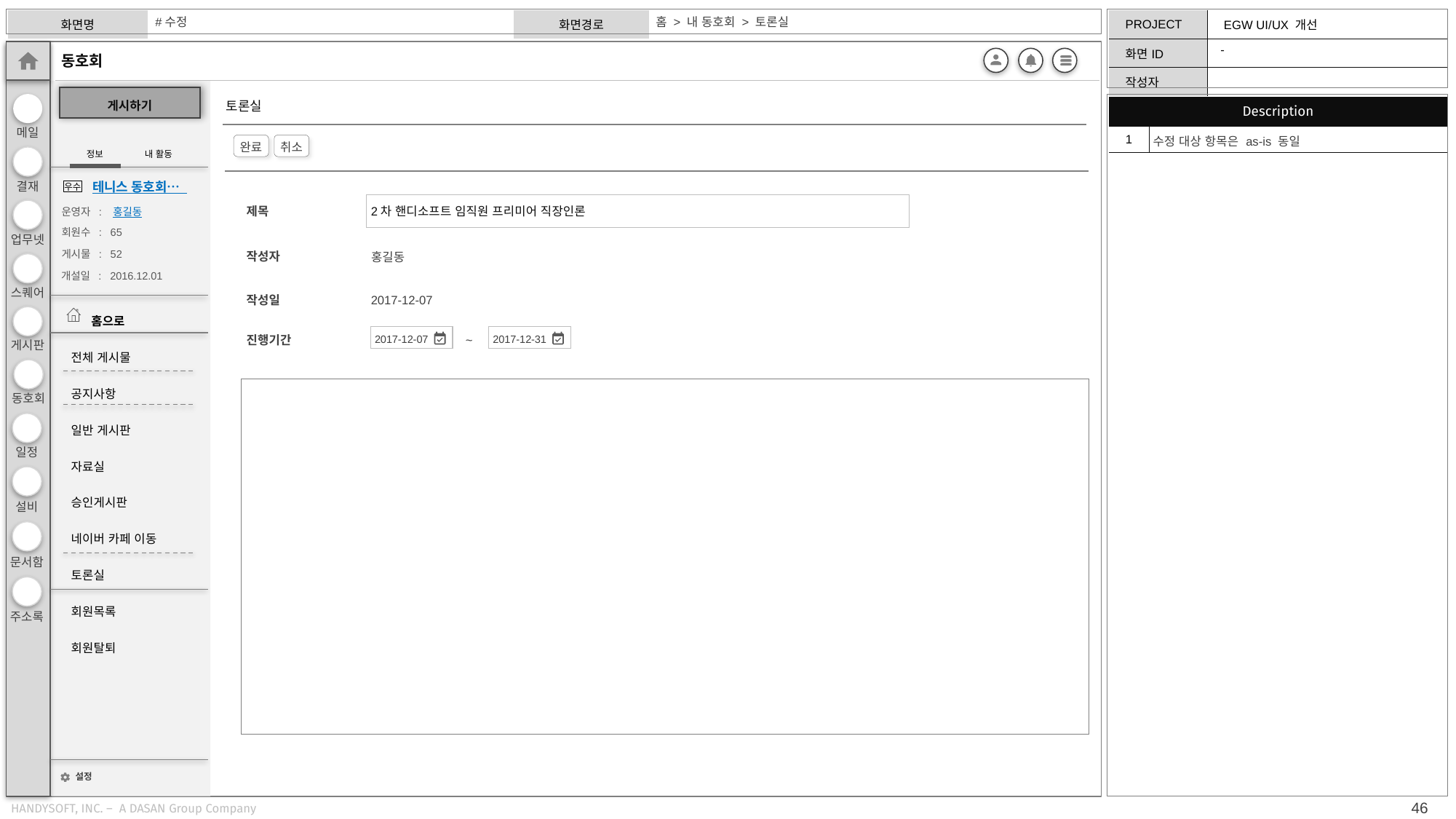

홈 > 내 동호회 > 토론실
#수정
-
| Description |  |
| --- | --- |
| 1 | 수정 대상 항목은 as-is 동일 |
토론실
완료
취소
2차 핸디소프트 임직원 프리미어 직장인론
제목
작성자
홍길동
작성일
2017-12-07

진행기간
2017-12-07

2017-12-31

~